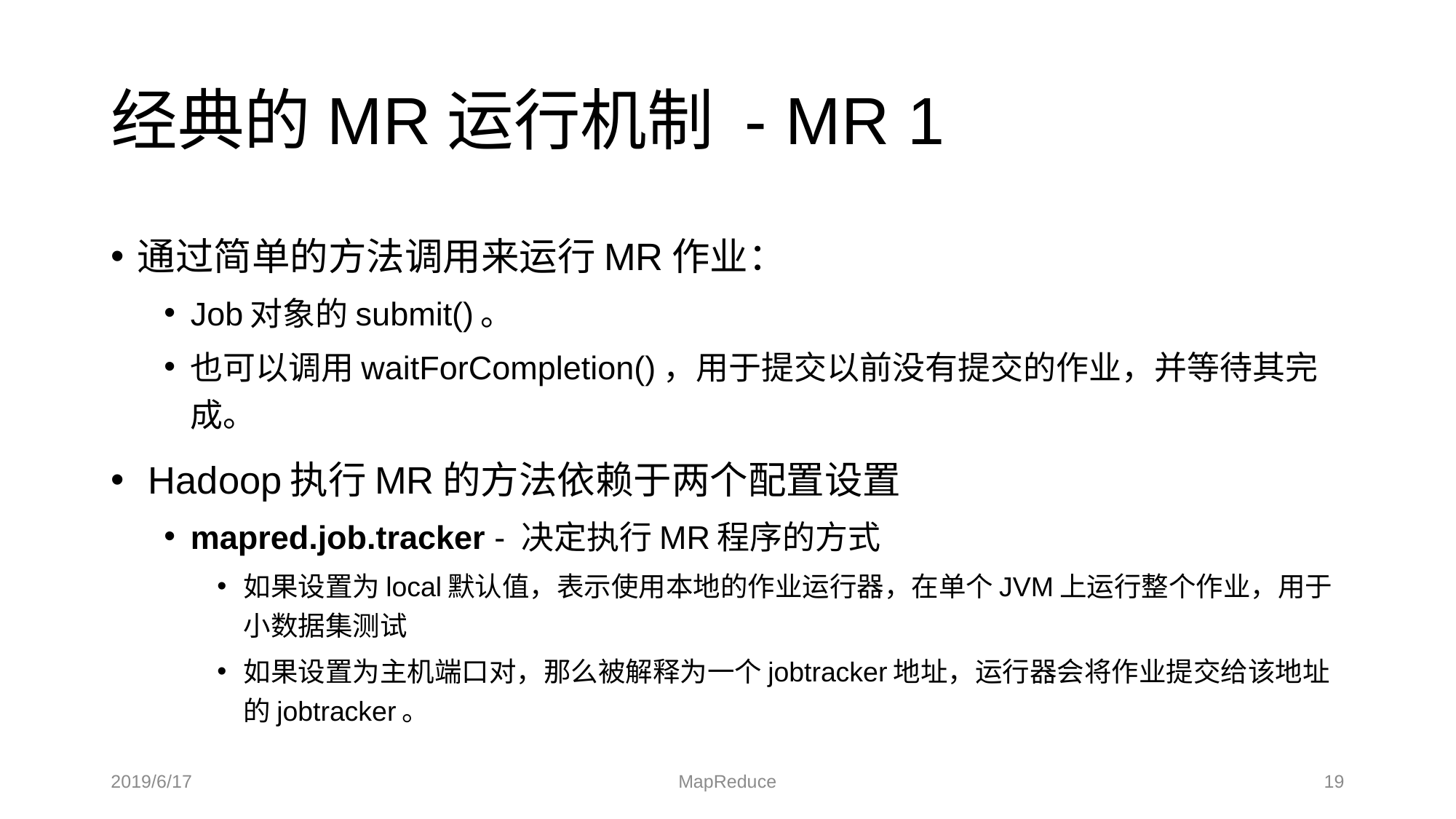

# 经典的MR运行机制 - MR 1
通过简单的方法调用来运行MR作业：
Job对象的submit()。
也可以调用waitForCompletion()，用于提交以前没有提交的作业，并等待其完成。
 Hadoop执行MR的方法依赖于两个配置设置
mapred.job.tracker - 决定执行MR程序的方式
如果设置为local默认值，表示使用本地的作业运行器，在单个JVM上运行整个作业，用于小数据集测试
如果设置为主机端口对，那么被解释为一个jobtracker地址，运行器会将作业提交给该地址的jobtracker。

2019/6/17
MapReduce
19